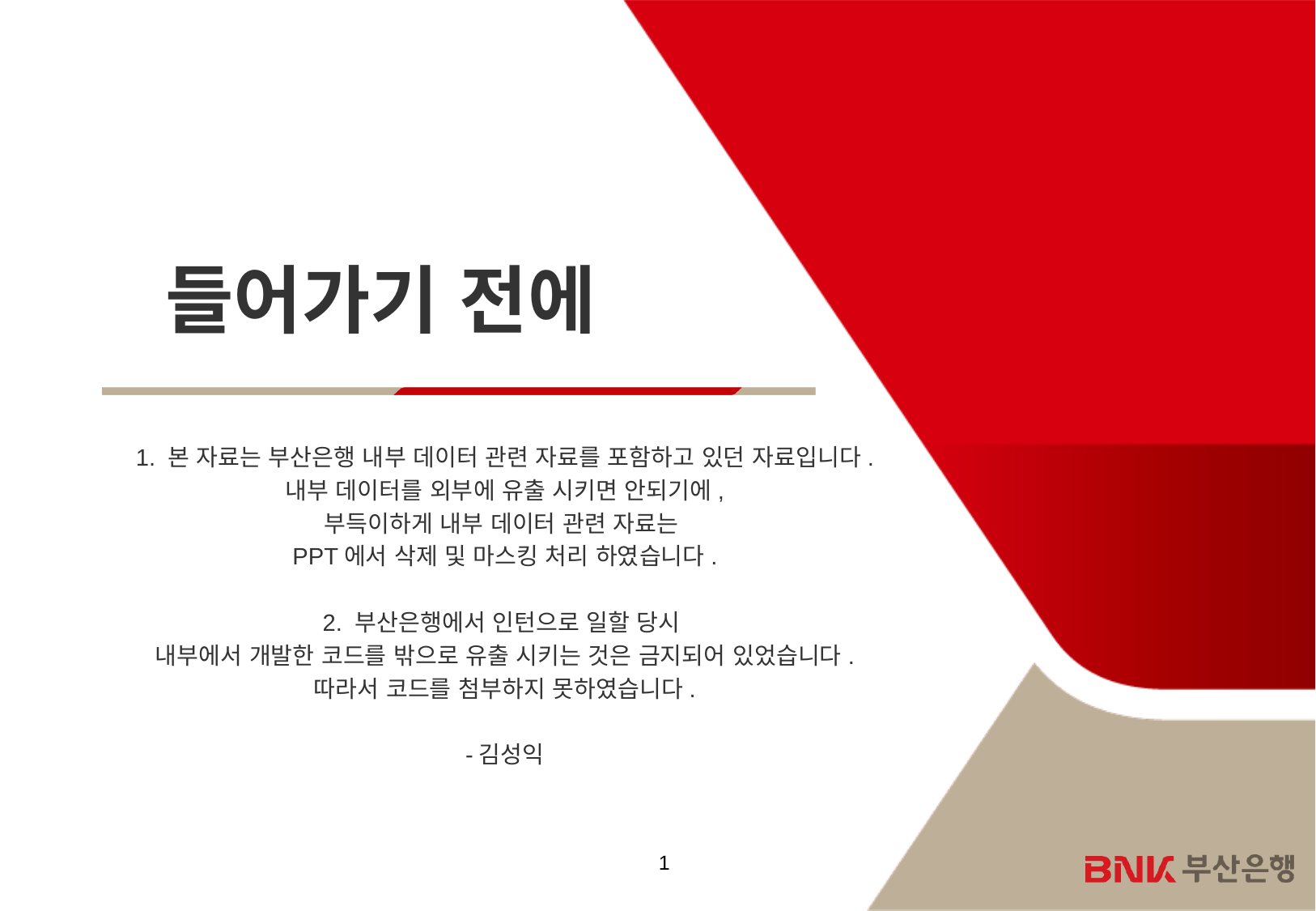

# 들어가기 전에
1. 본 자료는 부산은행 내부 데이터 관련 자료를 포함하고 있던 자료입니다.
내부 데이터를 외부에 유출 시키면 안되기에,
부득이하게 내부 데이터 관련 자료는
PPT에서 삭제 및 마스킹 처리 하였습니다.

2. 부산은행에서 인턴으로 일할 당시
내부에서 개발한 코드를 밖으로 유출 시키는 것은 금지되어 있었습니다.
따라서 코드를 첨부하지 못하였습니다.

-김성익
1